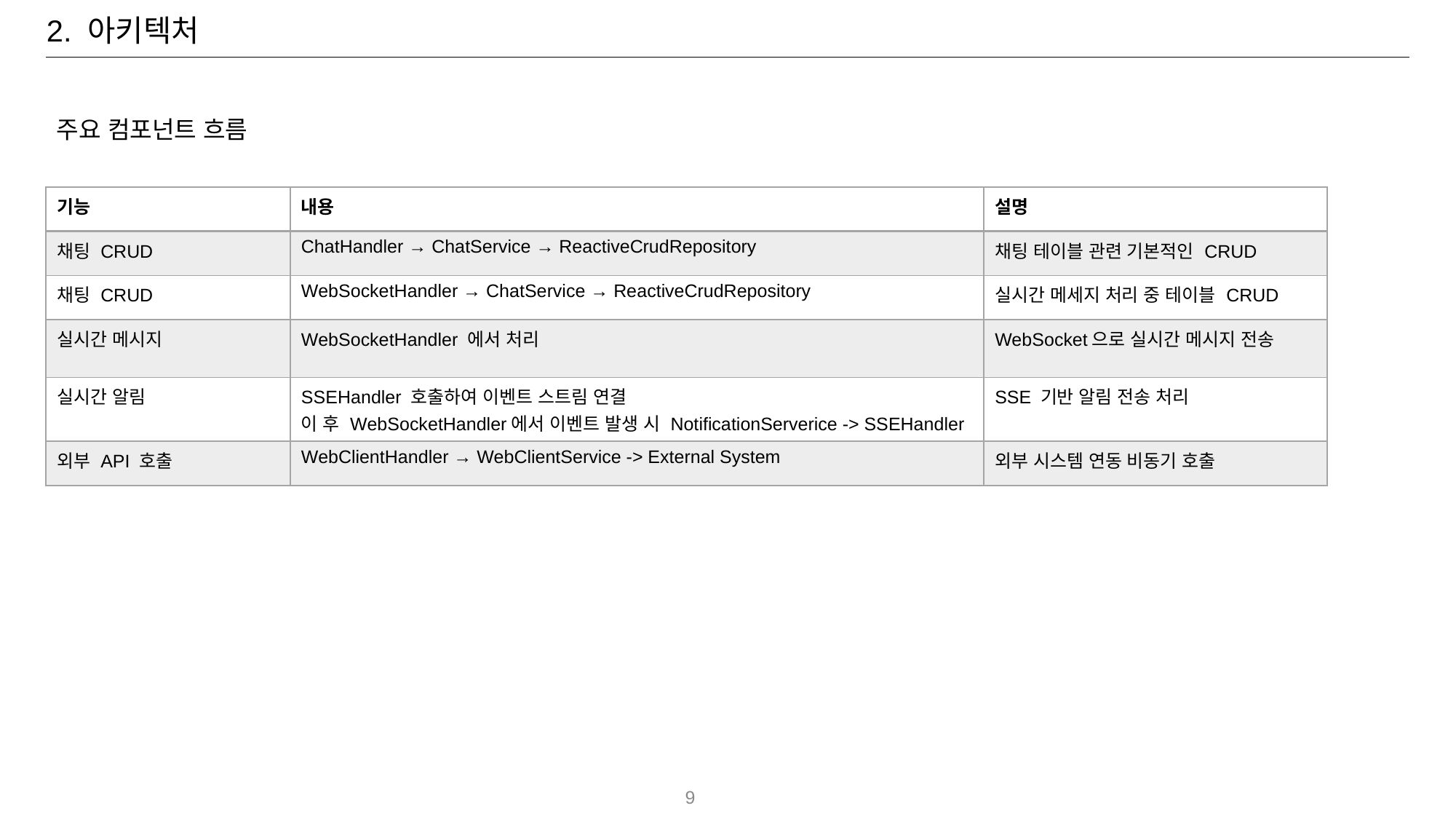

# 2. 아키텍처
주요 컴포넌트 흐름
| 기능 | 내용 | 설명 |
| --- | --- | --- |
| 채팅 CRUD | ChatHandler → ChatService → ReactiveCrudRepository | 채팅 테이블 관련 기본적인 CRUD |
| 채팅 CRUD | WebSocketHandler → ChatService → ReactiveCrudRepository | 실시간 메세지 처리 중 테이블 CRUD |
| 실시간 메시지 | WebSocketHandler 에서 처리 | WebSocket으로 실시간 메시지 전송 |
| 실시간 알림 | SSEHandler 호출하여 이벤트 스트림 연결 이 후 WebSocketHandler에서 이벤트 발생 시 NotificationServerice -> SSEHandler | SSE 기반 알림 전송 처리 |
| 외부 API 호출 | WebClientHandler → WebClientService -> External System | 외부 시스템 연동 비동기 호출 |
9